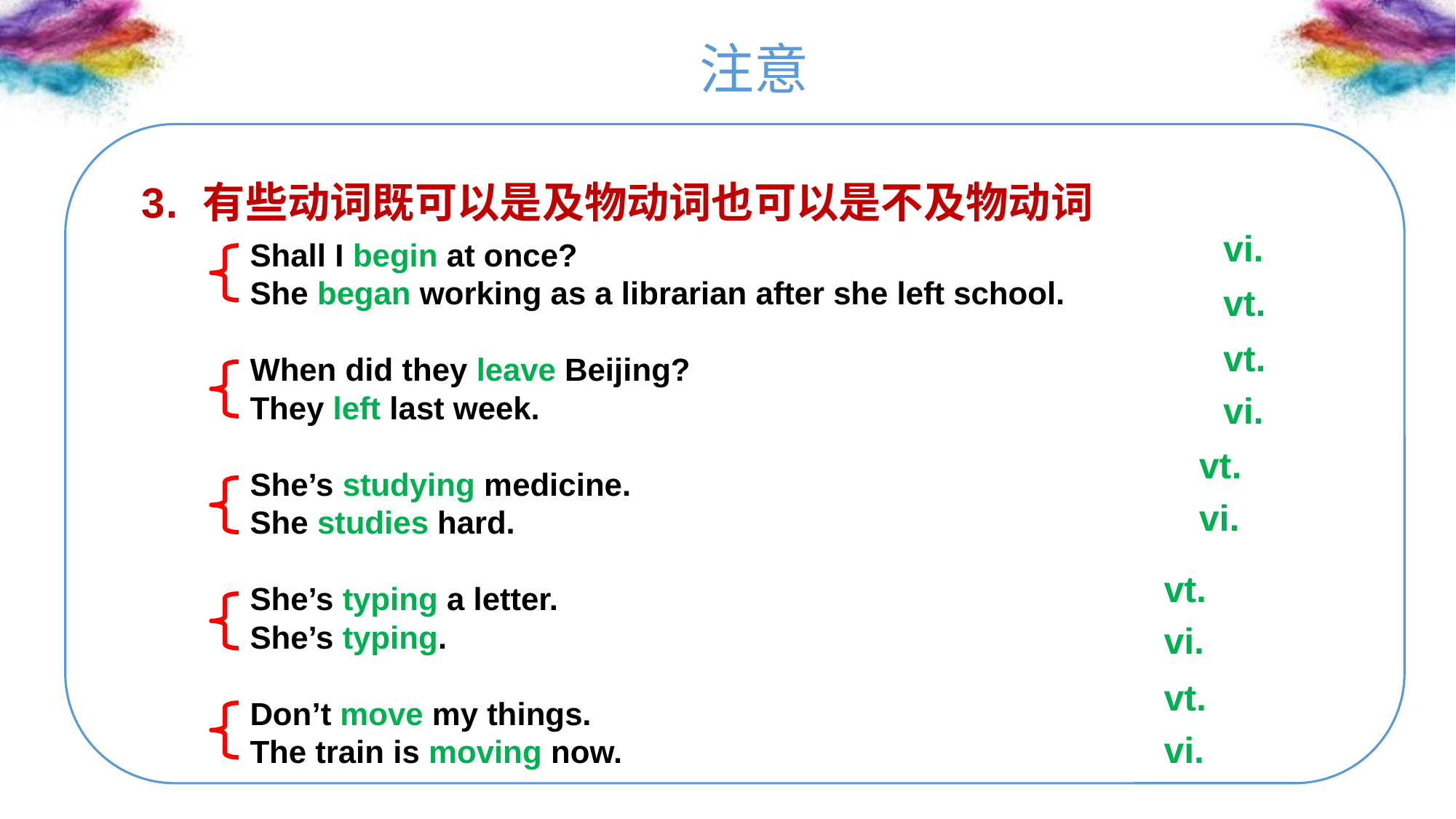

注意

有些动词既可以是及物动词也可以是不及物动词

vi.
Shall I begin at once?
She began working as a librarian after she left school.

When did they leave Beijing?
They left last week.

She’s studying medicine.
She studies hard.

She’s typing a letter.
She’s typing.

Don’t move my things.
The train is moving now.

vt.
vt.

vi.
vt.

vi.
vt.

vi.
vt.

vi.
22